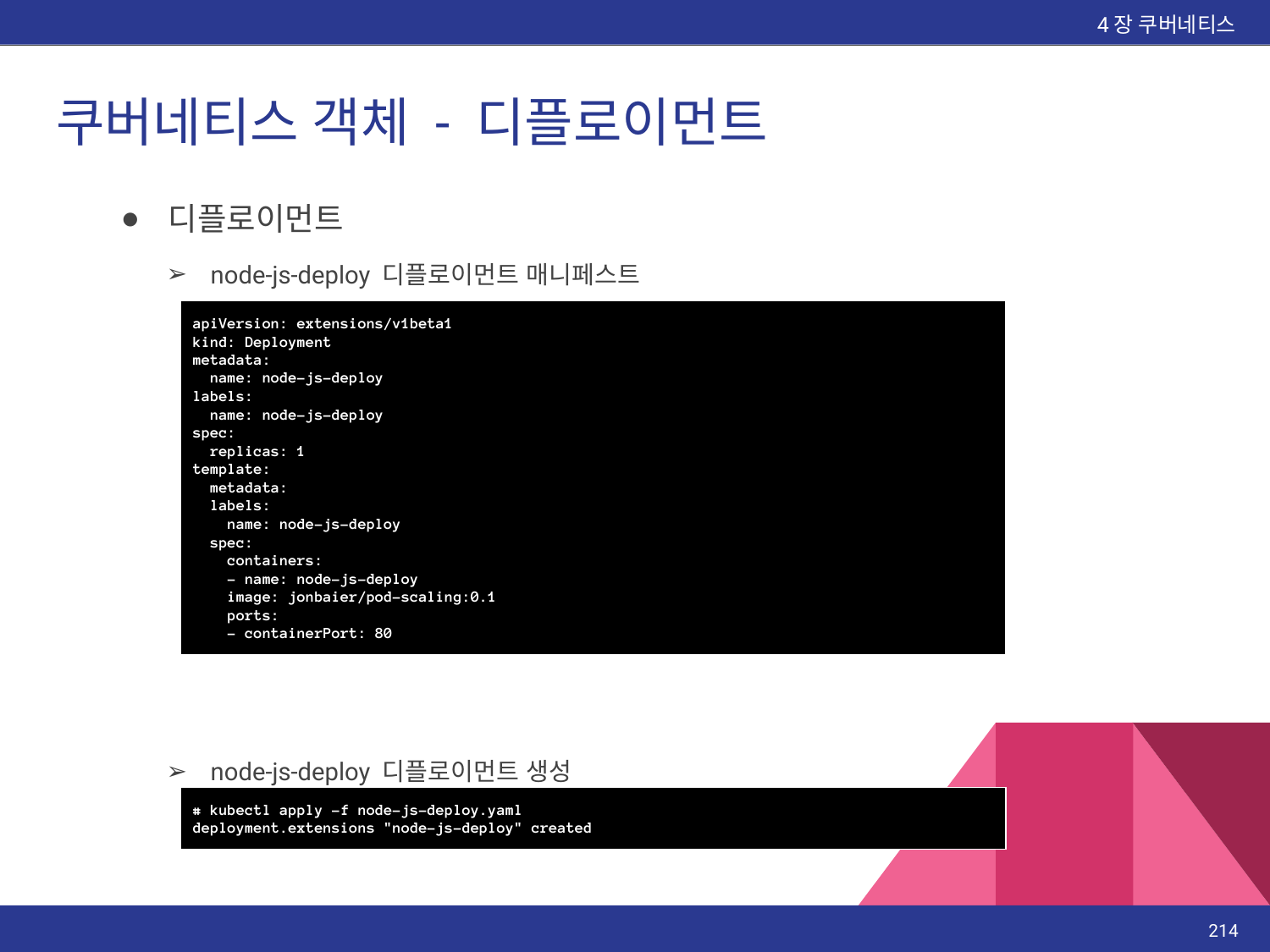

4장 쿠버네티스

# 쿠버네티스 객체 - 디플로이먼트
디플로이먼트
node-js-deploy 디플로이먼트 매니페스트
| apiVersion: extensions/v1beta1 kind: Deployment metadata: name: node-js-deploy labels: name: node-js-deploy spec: replicas: 1 template: metadata: labels: name: node-js-deploy spec: containers: - name: node-js-deploy image: jonbaier/pod-scaling:0.1 ports: - containerPort: 80 |
| --- |
node-js-deploy 디플로이먼트 생성
| # kubectl apply -f node-js-deploy.yaml deployment.extensions "node-js-deploy" created |
| --- |
214